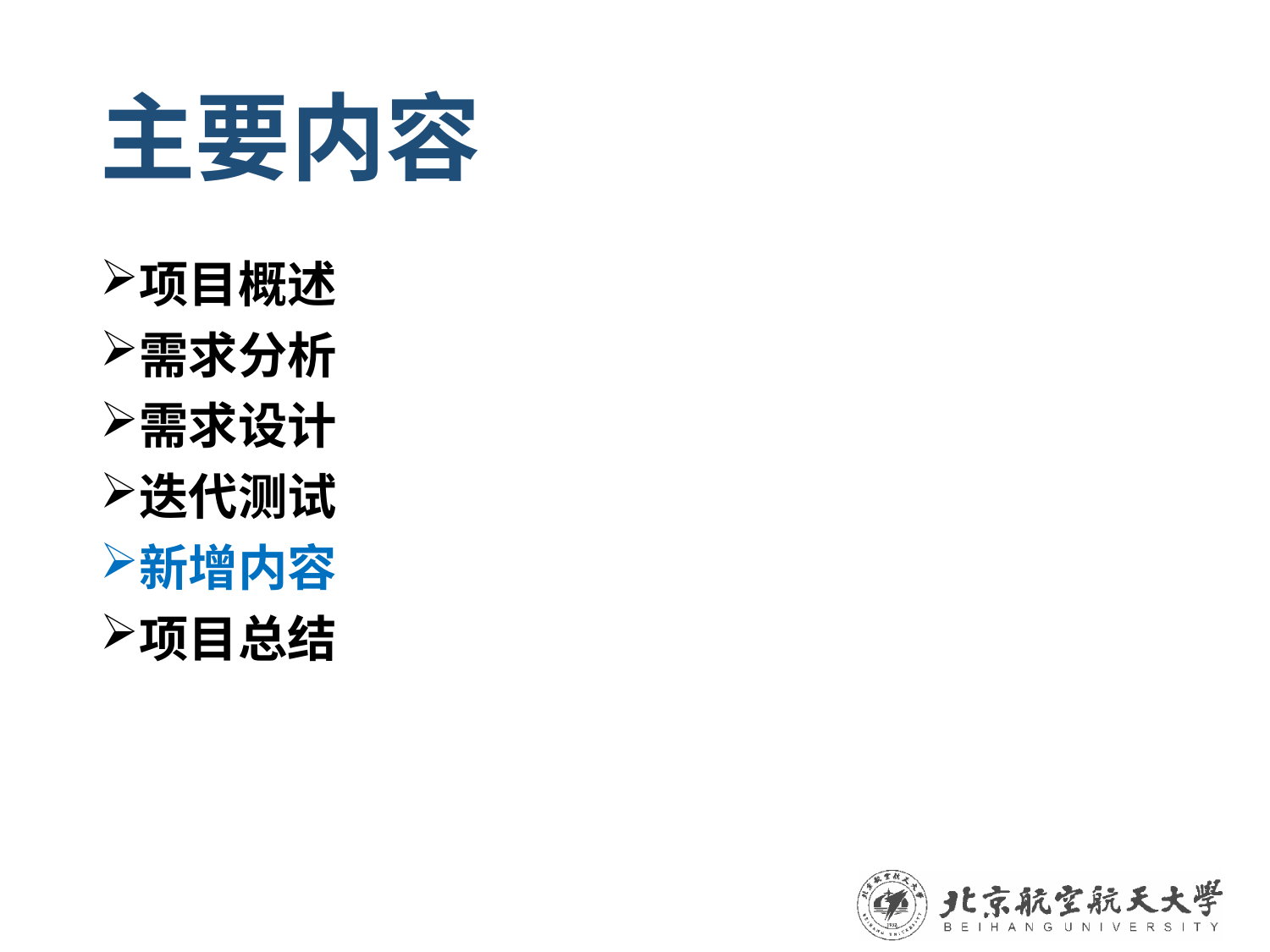

# 主要内容
项目概述
需求分析
需求设计
迭代测试
新增内容
项目总结